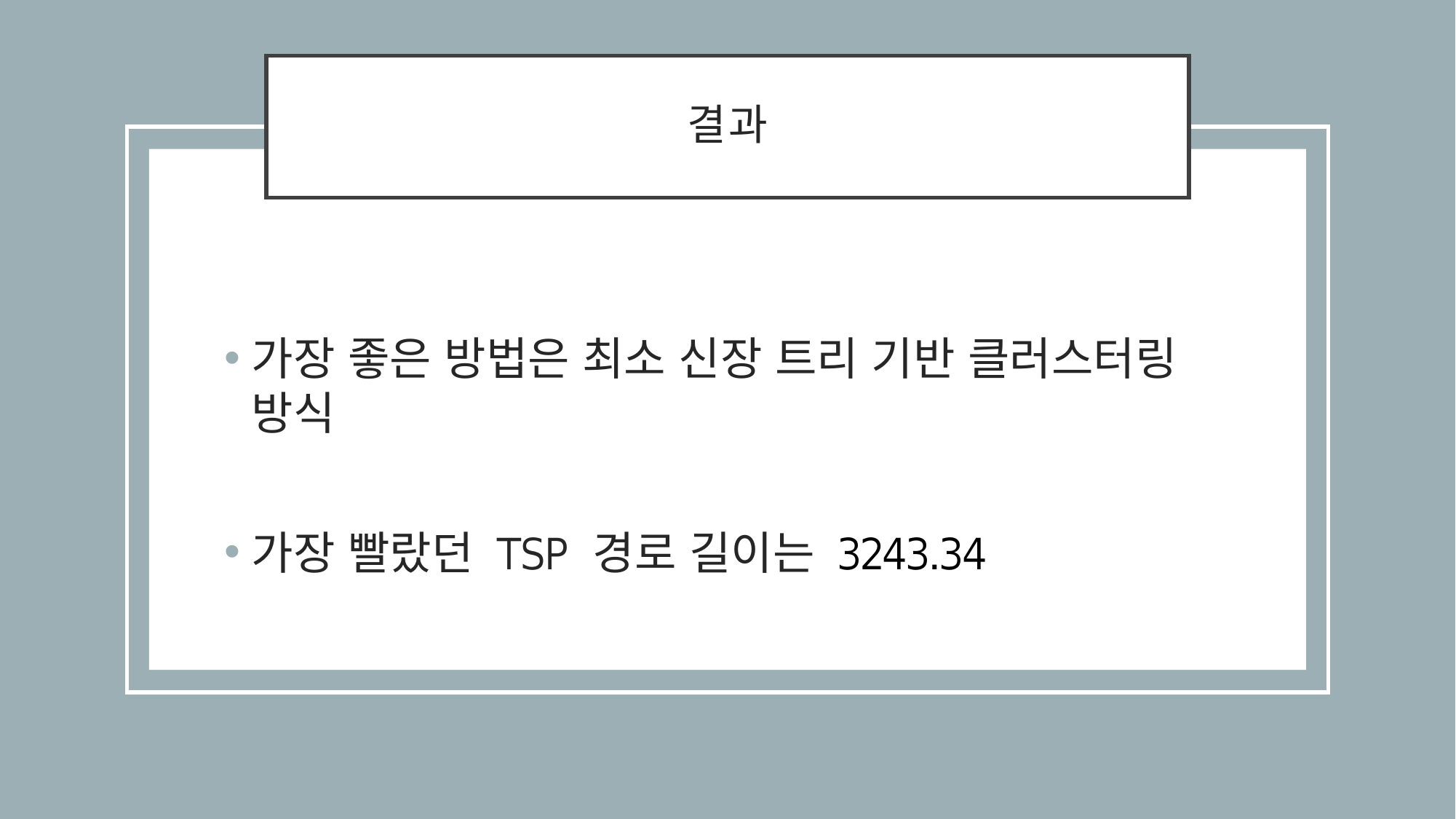

# 결과

가장 좋은 방법은 최소 신장 트리 기반 클러스터링 방식

가장 빨랐던 TSP 경로 길이는 3243.34